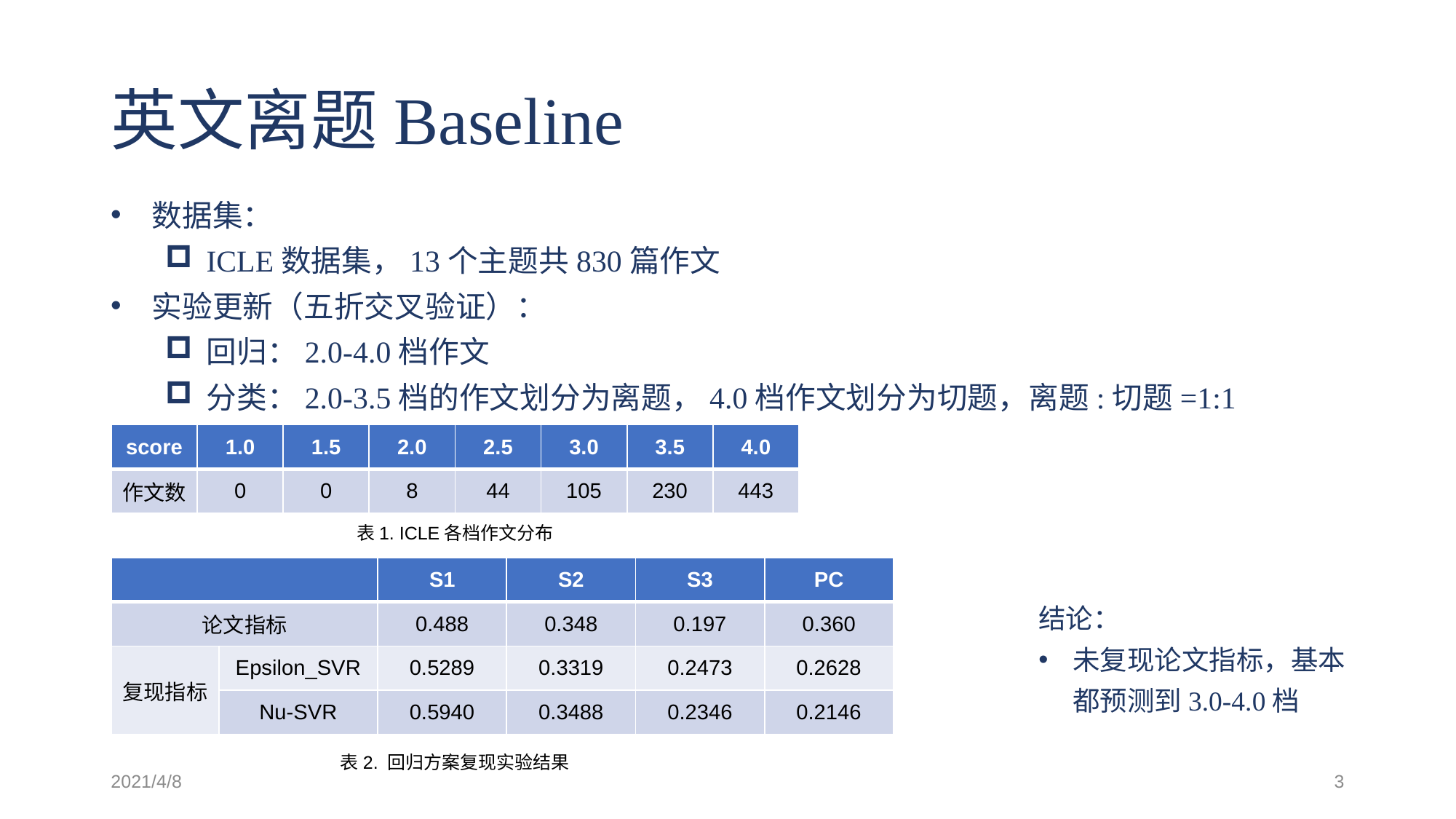

# 英文离题Baseline
数据集：
ICLE数据集，13个主题共830篇作文
实验更新（五折交叉验证）：
回归：2.0-4.0档作文
分类：2.0-3.5档的作文划分为离题，4.0档作文划分为切题，离题:切题=1:1
| score | 1.0 | 1.5 | 2.0 | 2.5 | 3.0 | 3.5 | 4.0 |
| --- | --- | --- | --- | --- | --- | --- | --- |
| 作文数 | 0 | 0 | 8 | 44 | 105 | 230 | 443 |
表1. ICLE各档作文分布
|  |  | S1 | S2 | S3 | PC |
| --- | --- | --- | --- | --- | --- |
| 论文指标 |  | 0.488 | 0.348 | 0.197 | 0.360 |
| 复现指标 | Epsilon\_SVR | 0.5289 | 0.3319 | 0.2473 | 0.2628 |
|  | Nu-SVR | 0.5940 | 0.3488 | 0.2346 | 0.2146 |
结论：
未复现论文指标，基本都预测到3.0-4.0档
表2. 回归方案复现实验结果
2021/4/8
3